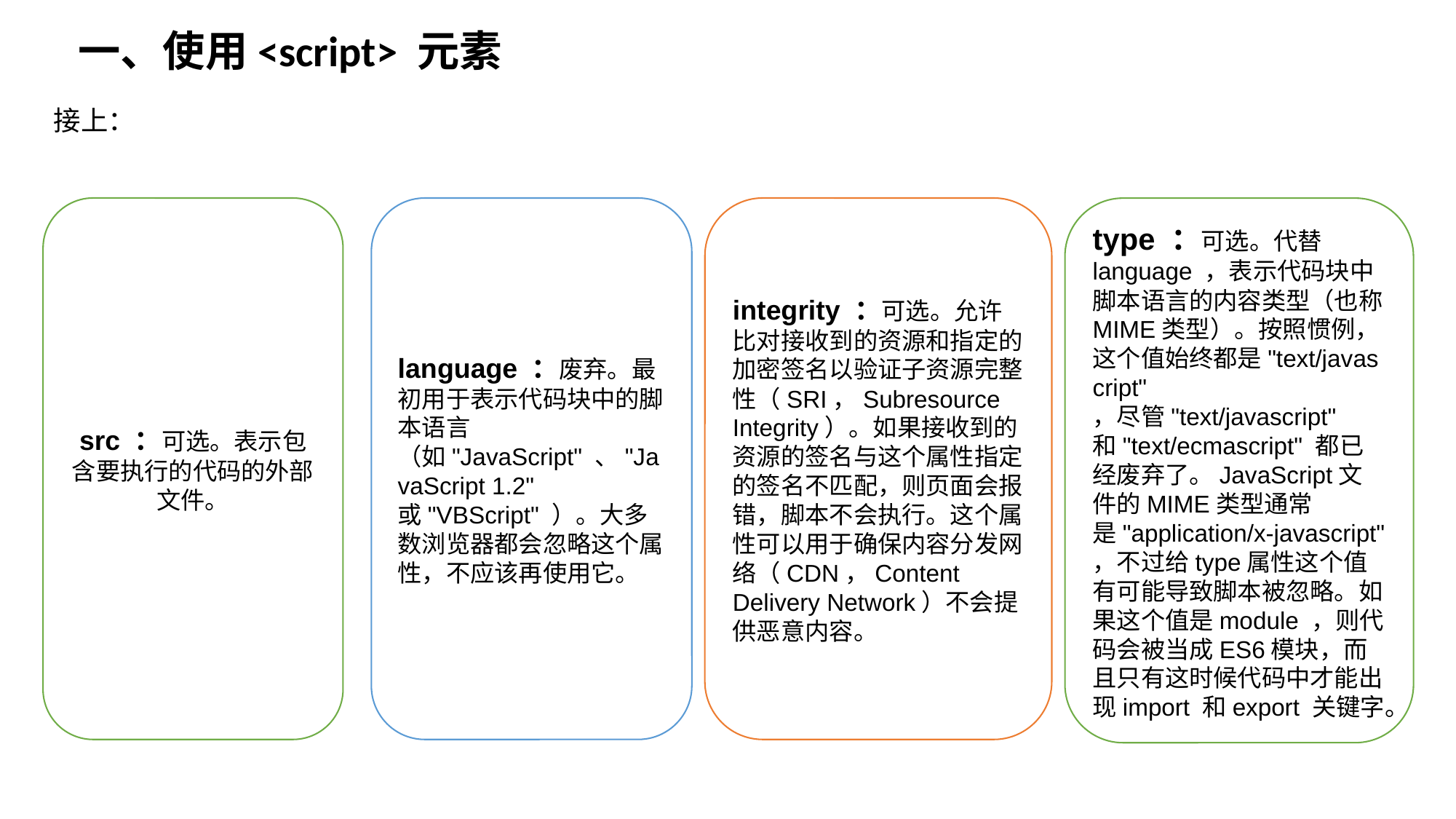

一、使用<script> 元素
接上：
src ：可选。表示包含要执行的代码的外部文件。
language ：废弃。最初用于表示代码块中的脚本语言（如"JavaScript" 、"JavaScript 1.2" 或"VBScript" ）。大多数浏览器都会忽略这个属性，不应该再使用它。
integrity ：可选。允许比对接收到的资源和指定的加密签名以验证子资源完整性（SRI，Subresource Integrity）。如果接收到的资源的签名与这个属性指定的签名不匹配，则页面会报错，脚本不会执行。这个属性可以用于确保内容分发网络（CDN，Content Delivery Network）不会提供恶意内容。
type ：可选。代替language ，表示代码块中脚本语言的内容类型（也称MIME类型）。按照惯例，这个值始终都是"text/javascript" ，尽管"text/javascript" 和"text/ecmascript" 都已经废弃了。JavaScript文件的MIME类型通常是"application/x-javascript" ，不过给type属性这个值有可能导致脚本被忽略。如果这个值是module ，则代码会被当成ES6模块，而且只有这时候代码中才能出现import 和export 关键字。